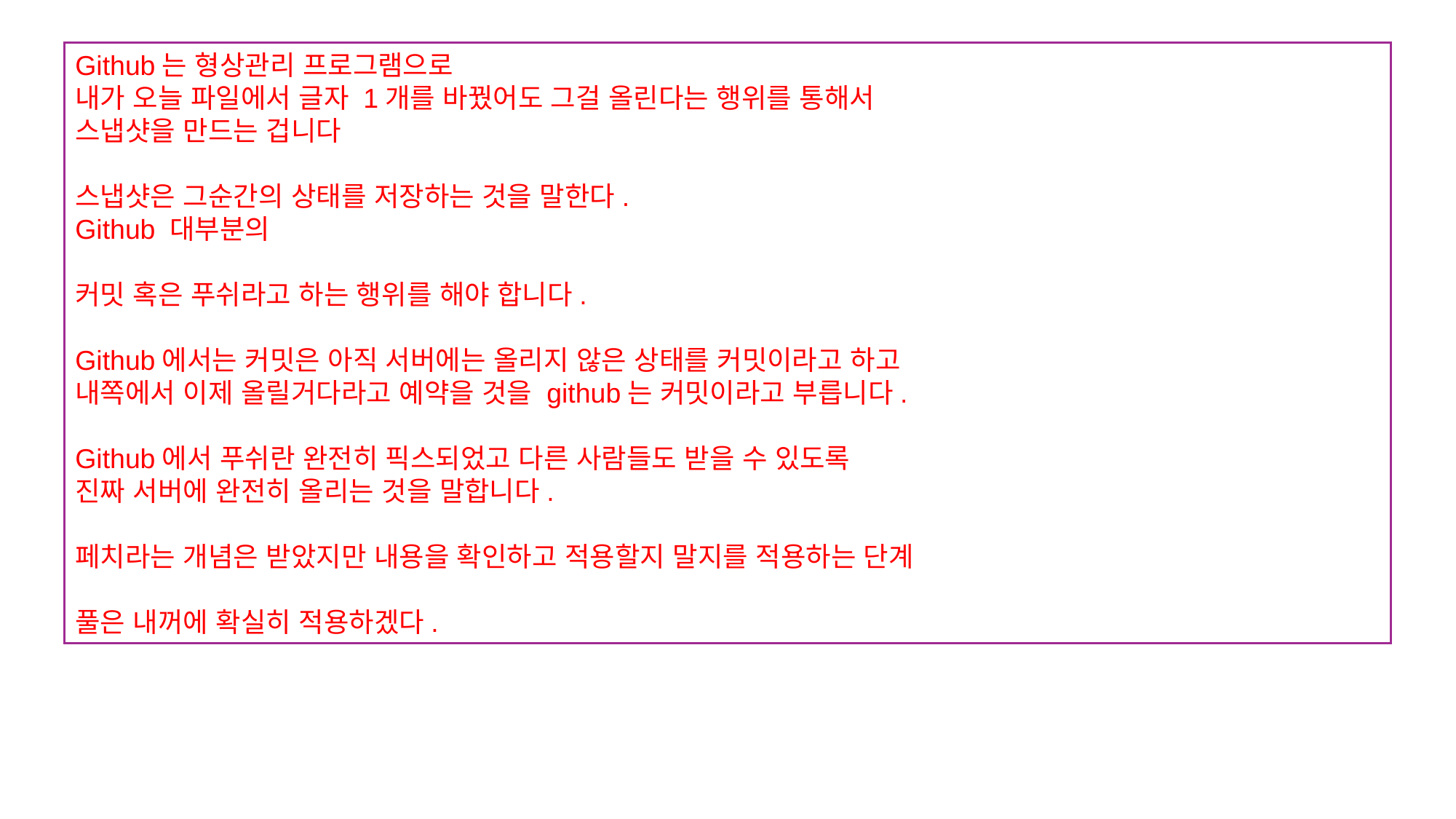

Github는 형상관리 프로그램으로
내가 오늘 파일에서 글자 1개를 바꿨어도 그걸 올린다는 행위를 통해서
스냅샷을 만드는 겁니다

스냅샷은 그순간의 상태를 저장하는 것을 말한다.
Github 대부분의

커밋 혹은 푸쉬라고 하는 행위를 해야 합니다.

Github에서는 커밋은 아직 서버에는 올리지 않은 상태를 커밋이라고 하고
내쪽에서 이제 올릴거다라고 예약을 것을 github는 커밋이라고 부릅니다.

Github에서 푸쉬란 완전히 픽스되었고 다른 사람들도 받을 수 있도록
진짜 서버에 완전히 올리는 것을 말합니다.

페치라는 개념은 받았지만 내용을 확인하고 적용할지 말지를 적용하는 단계

풀은 내꺼에 확실히 적용하겠다.